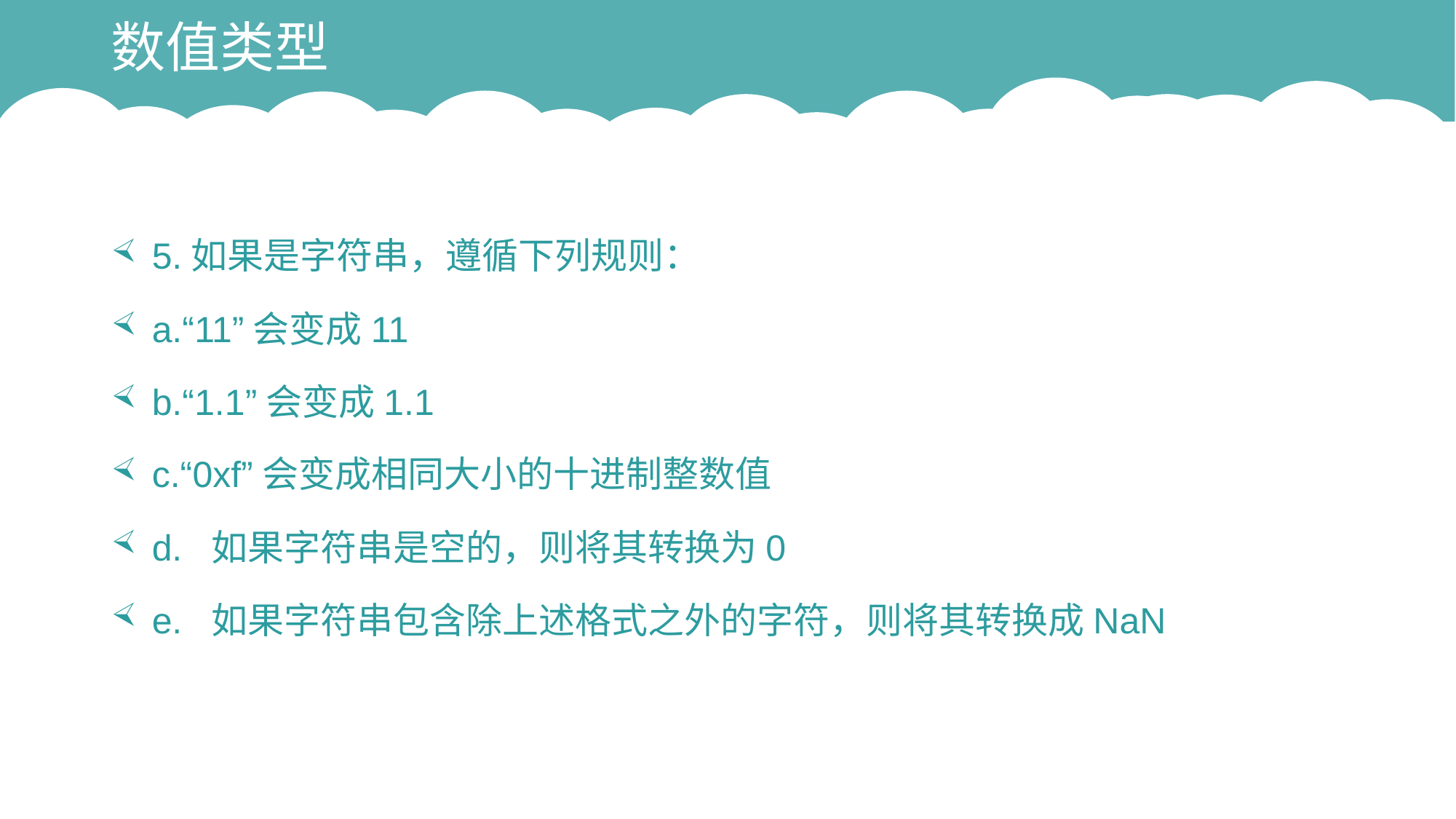

# 数值类型
5.如果是字符串，遵循下列规则：
a.“11”会变成11
b.“1.1”会变成1.1
c.“0xf”会变成相同大小的十进制整数值
d.  如果字符串是空的，则将其转换为0
e.  如果字符串包含除上述格式之外的字符，则将其转换成NaN